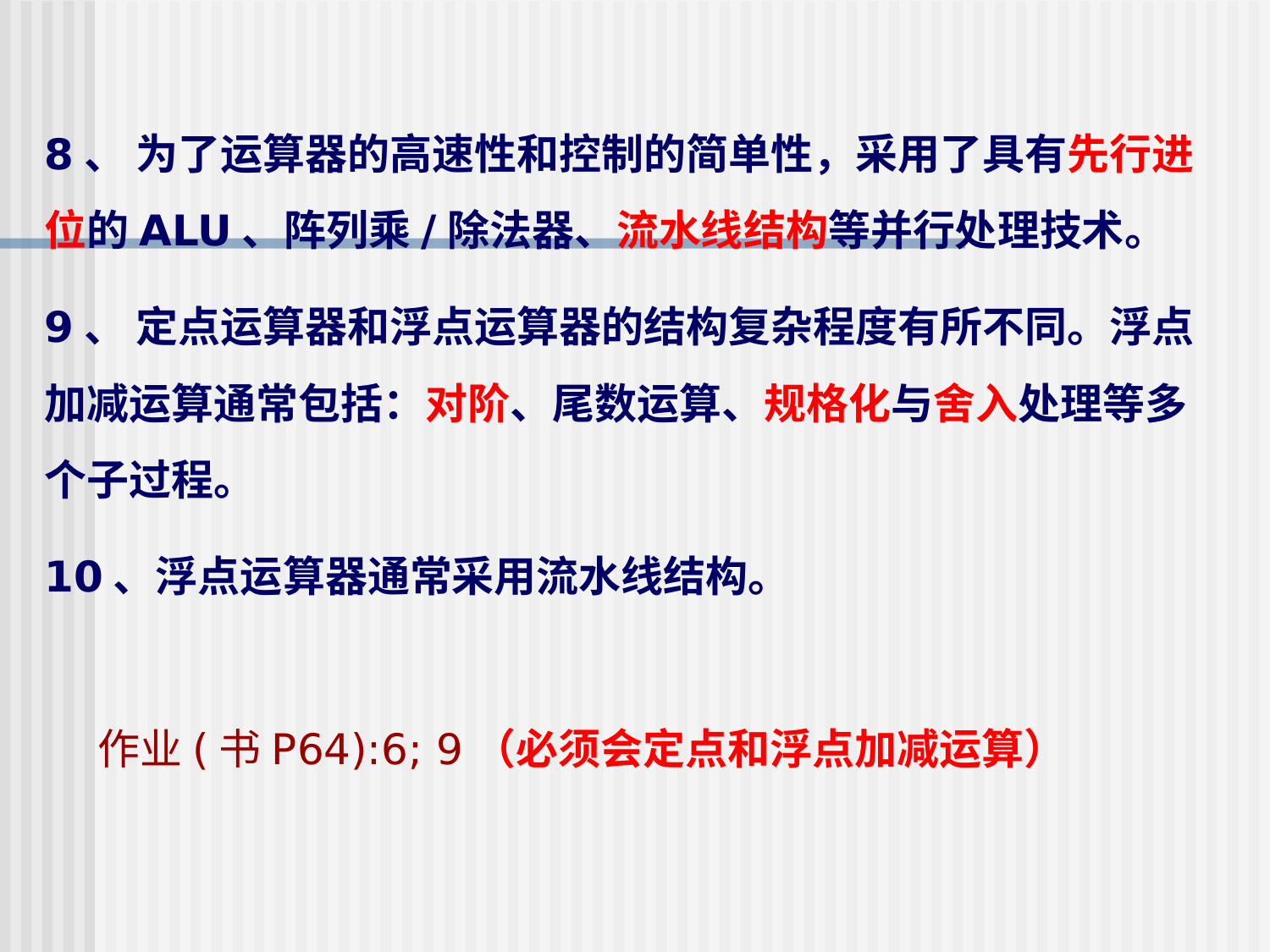

8、 为了运算器的高速性和控制的简单性，采用了具有先行进位的ALU、阵列乘/除法器、流水线结构等并行处理技术。
9、 定点运算器和浮点运算器的结构复杂程度有所不同。浮点加减运算通常包括：对阶、尾数运算、规格化与舍入处理等多个子过程。
10、浮点运算器通常采用流水线结构。
作业(书P64):6; 9（必须会定点和浮点加减运算）